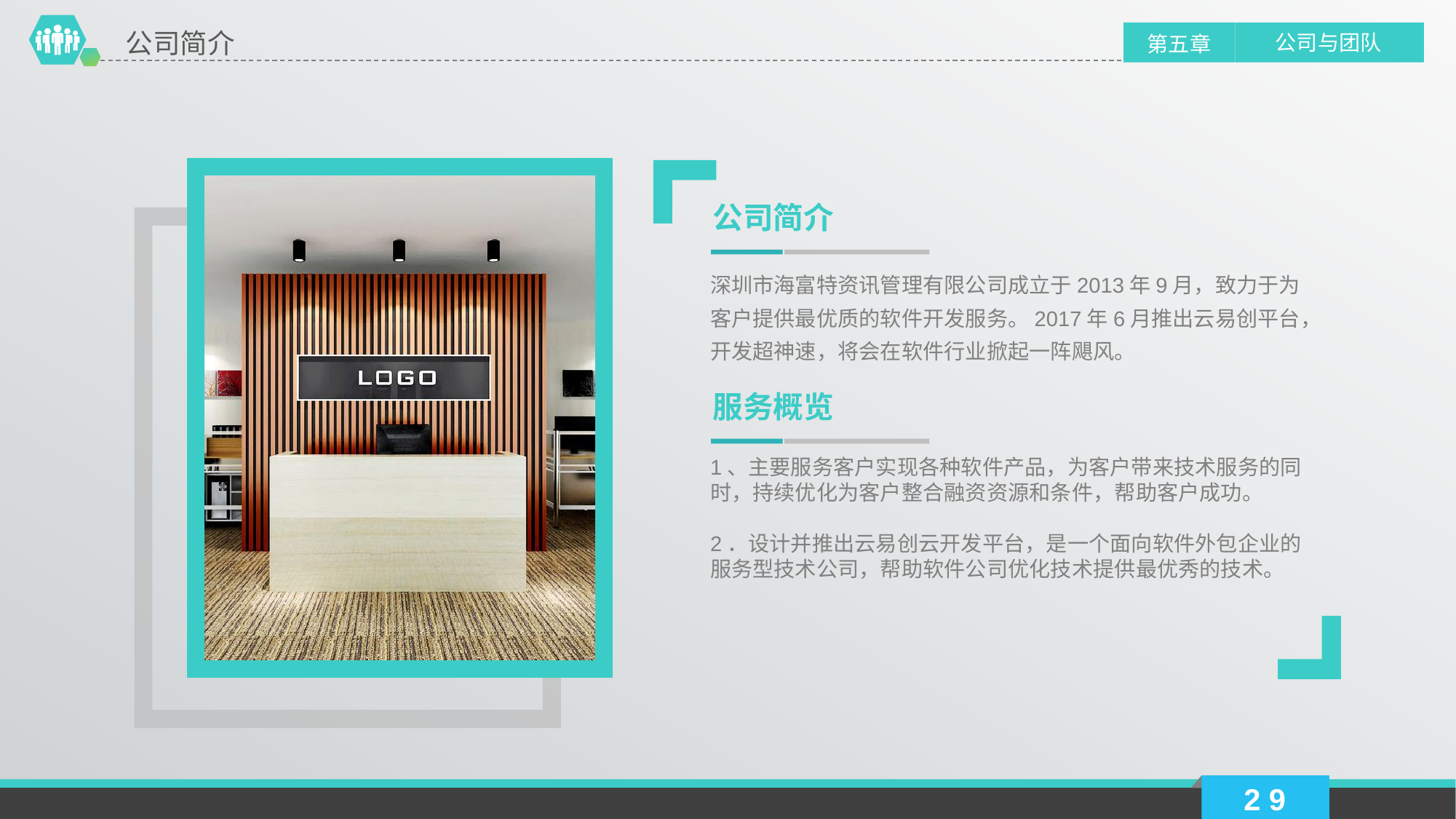

公司简介

公司与团队
第五章

公司简介

深圳市海富特资讯管理有限公司成立于2013年9月，致力于为客户提供最优质的软件开发服务。2017年6月推出云易创平台，开发超神速，将会在软件行业掀起一阵飓风。
服务概览

1、主要服务客户实现各种软件产品，为客户带来技术服务的同时，持续优化为客户整合融资资源和条件，帮助客户成功。

2．设计并推出云易创云开发平台，是一个面向软件外包企业的服务型技术公司，帮助软件公司优化技术提供最优秀的技术。

2 9

延时符